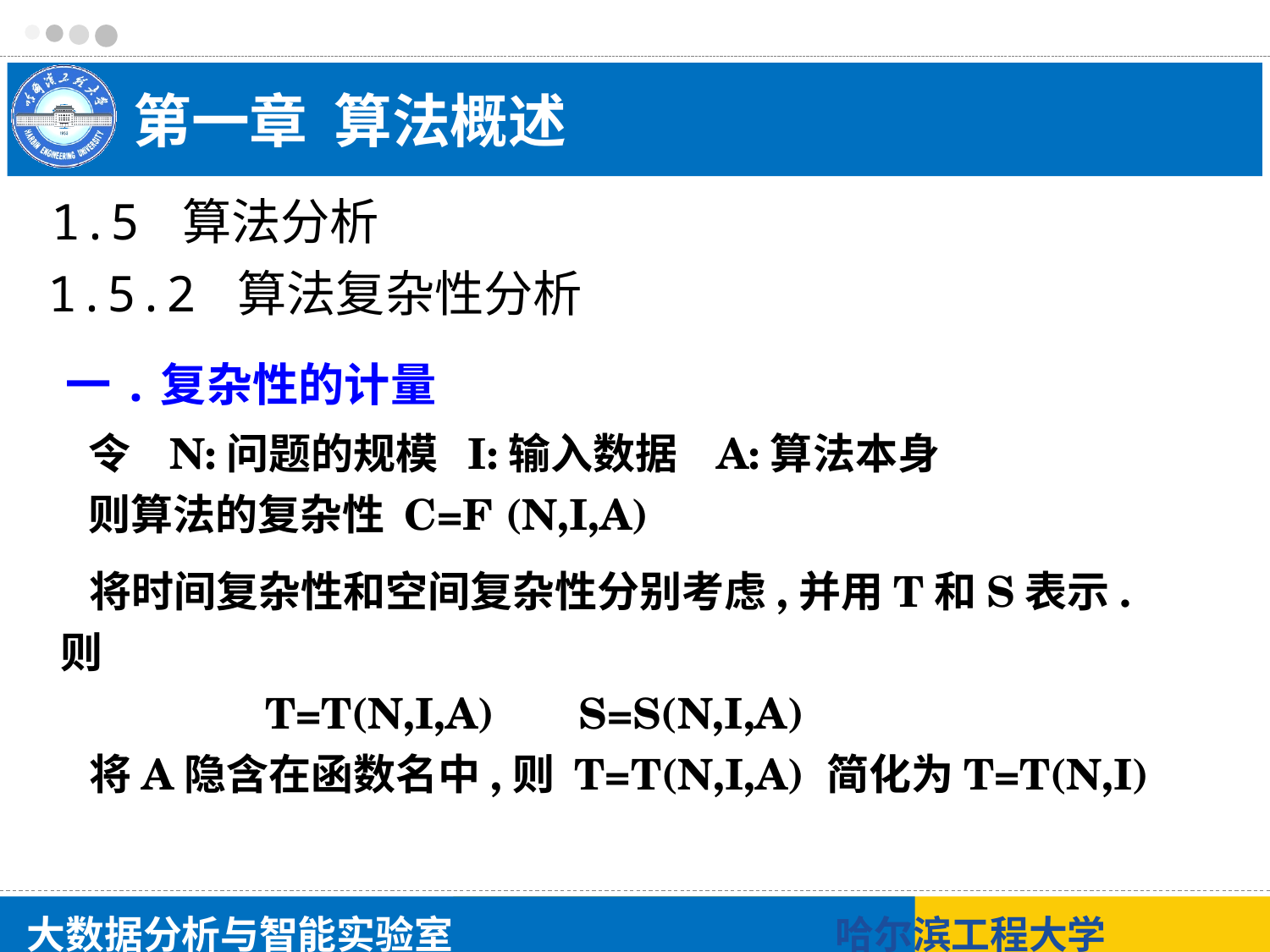

# 第一章  算法概述
1.5 算法分析
1.5.2 算法复杂性分析
一.复杂性的计量
令   N:问题的规模  I:输入数据   A:算法本身
则算法的复杂性 C=F (N,I,A)
  将时间复杂性和空间复杂性分别考虑,并用T和S表示.则
                 T=T(N,I,A)       S=S(N,I,A)
  将A隐含在函数名中,则 T=T(N,I,A) 简化为T=T(N,I)